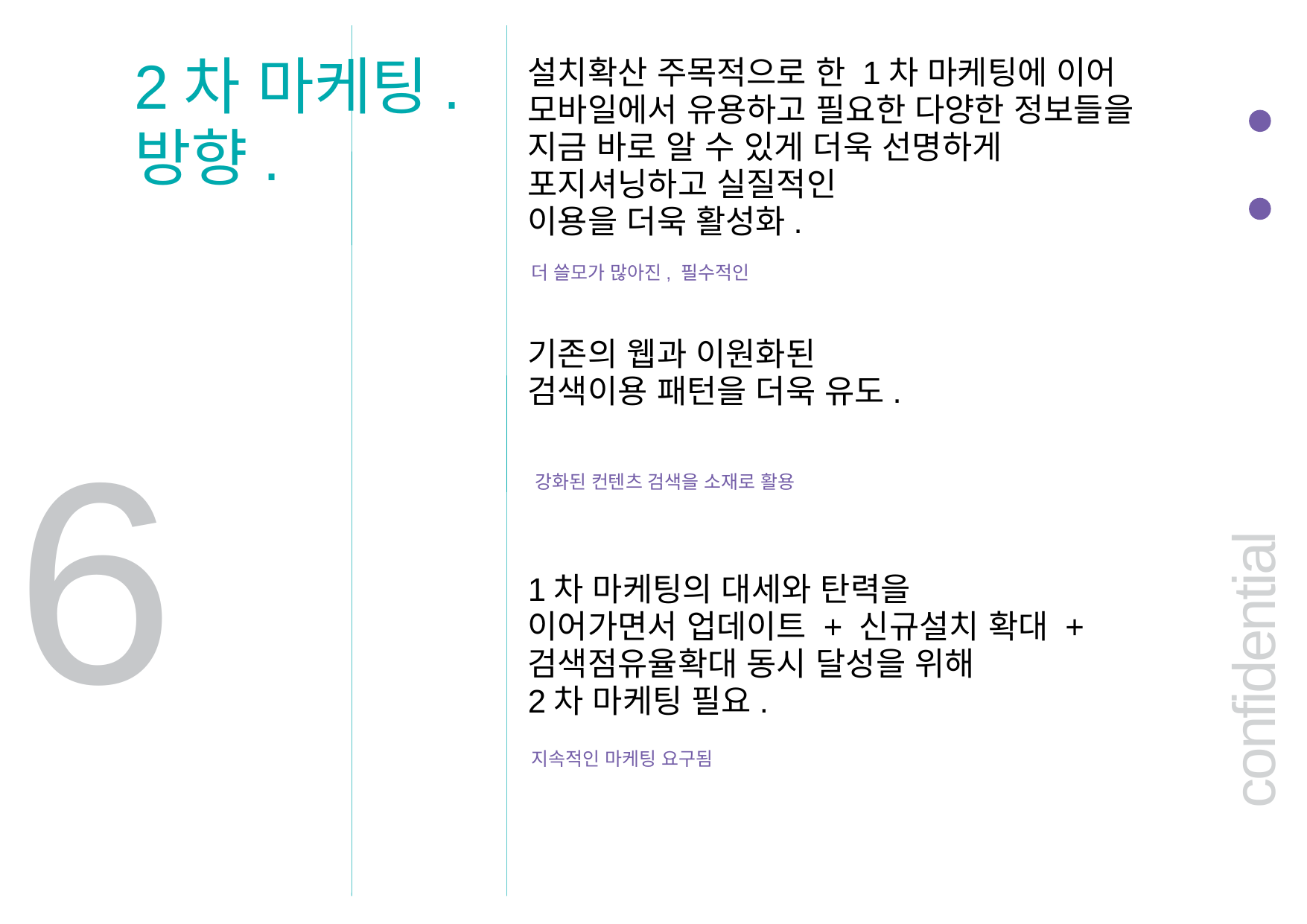

2차 마케팅.방향.
설치확산 주목적으로 한 1차 마케팅에 이어
모바일에서 유용하고 필요한 다양한 정보들을
지금 바로 알 수 있게 더욱 선명하게
포지셔닝하고 실질적인
이용을 더욱 활성화.
더 쓸모가 많아진, 필수적인
기존의 웹과 이원화된
검색이용 패턴을 더욱 유도.
6
강화된 컨텐츠 검색을 소재로 활용
1차 마케팅의 대세와 탄력을
이어가면서 업데이트 + 신규설치 확대 +
검색점유율확대 동시 달성을 위해
2차 마케팅 필요.
confidential
지속적인 마케팅 요구됨